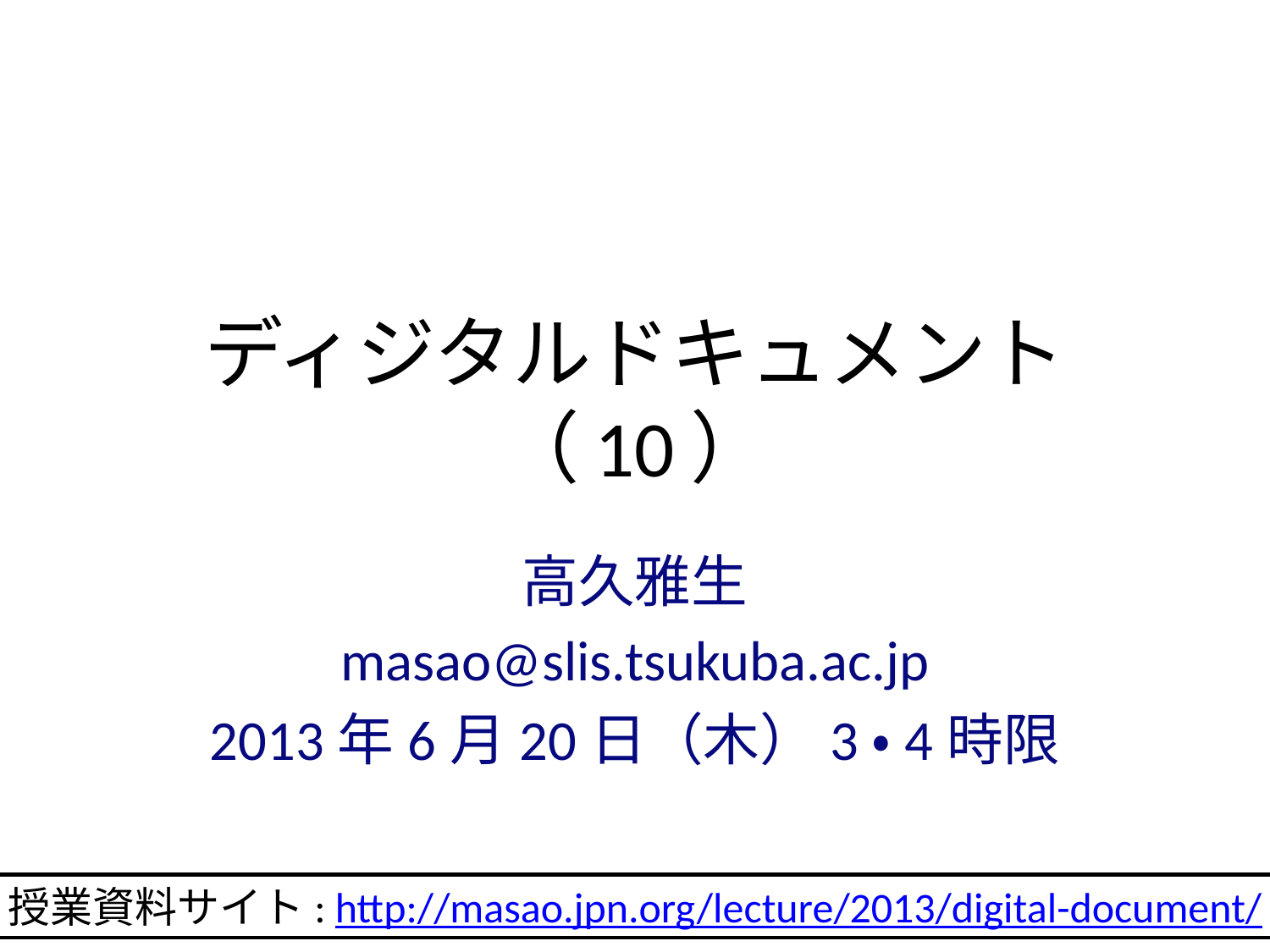

# ディジタルドキュメント（10）
高久雅生
masao@slis.tsukuba.ac.jp
2013年6月20日（木）3・4時限
授業資料サイト: http://masao.jpn.org/lecture/2013/digital-document/
1